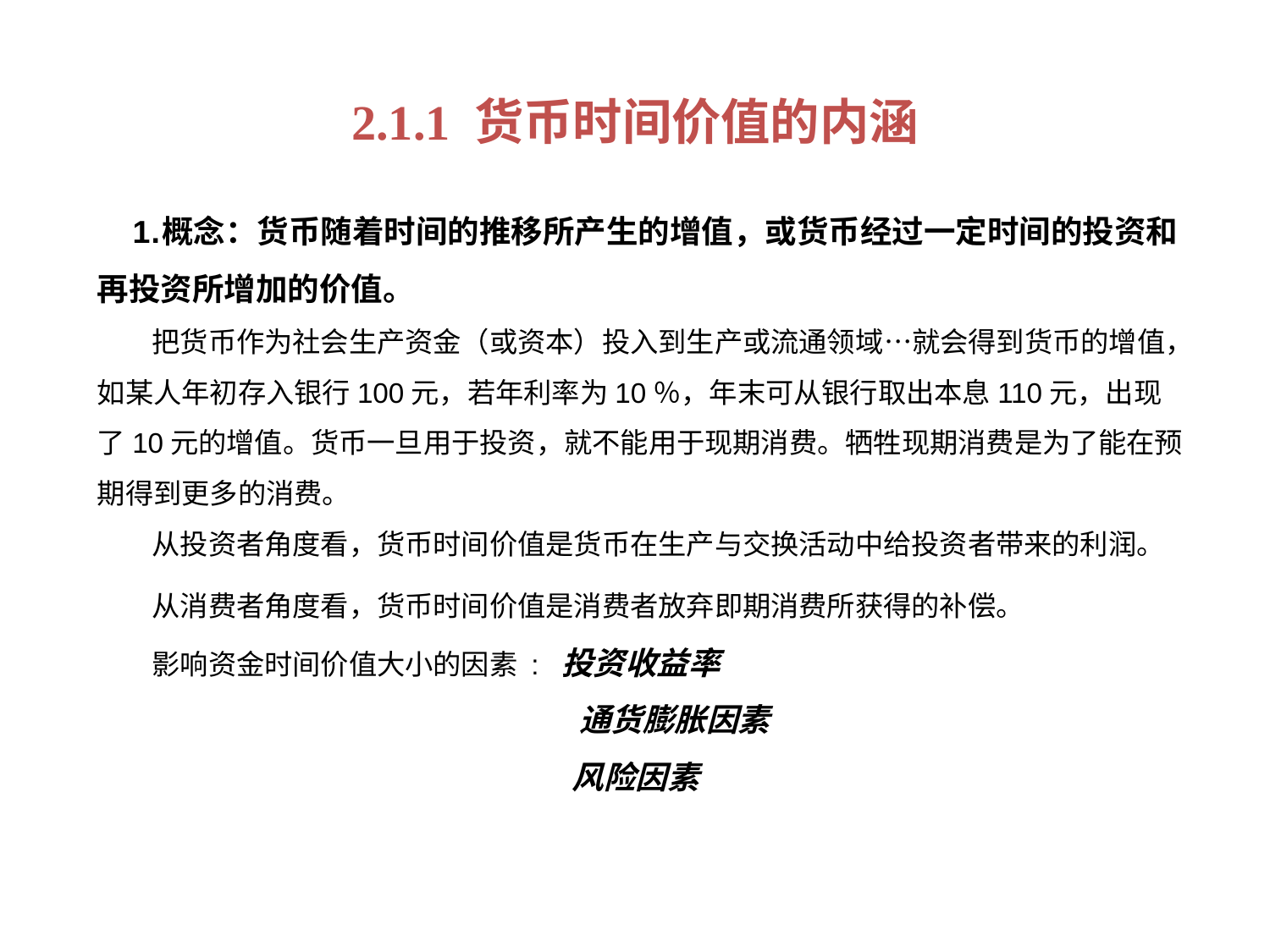

2.1.1 货币时间价值的内涵
概念：货币随着时间的推移所产生的增值，或货币经过一定时间的投资和再投资所增加的价值。
  把货币作为社会生产资金（或资本）投入到生产或流通领域…就会得到货币的增值，如某人年初存入银行100元，若年利率为10％，年末可从银行取出本息110元，出现了10元的增值。货币一旦用于投资，就不能用于现期消费。牺牲现期消费是为了能在预期得到更多的消费。
  从投资者角度看，货币时间价值是货币在生产与交换活动中给投资者带来的利润。
  从消费者角度看，货币时间价值是消费者放弃即期消费所获得的补偿。
  影响资金时间价值大小的因素 :  投资收益率
                                                             通货膨胀因素
                                                            风险因素